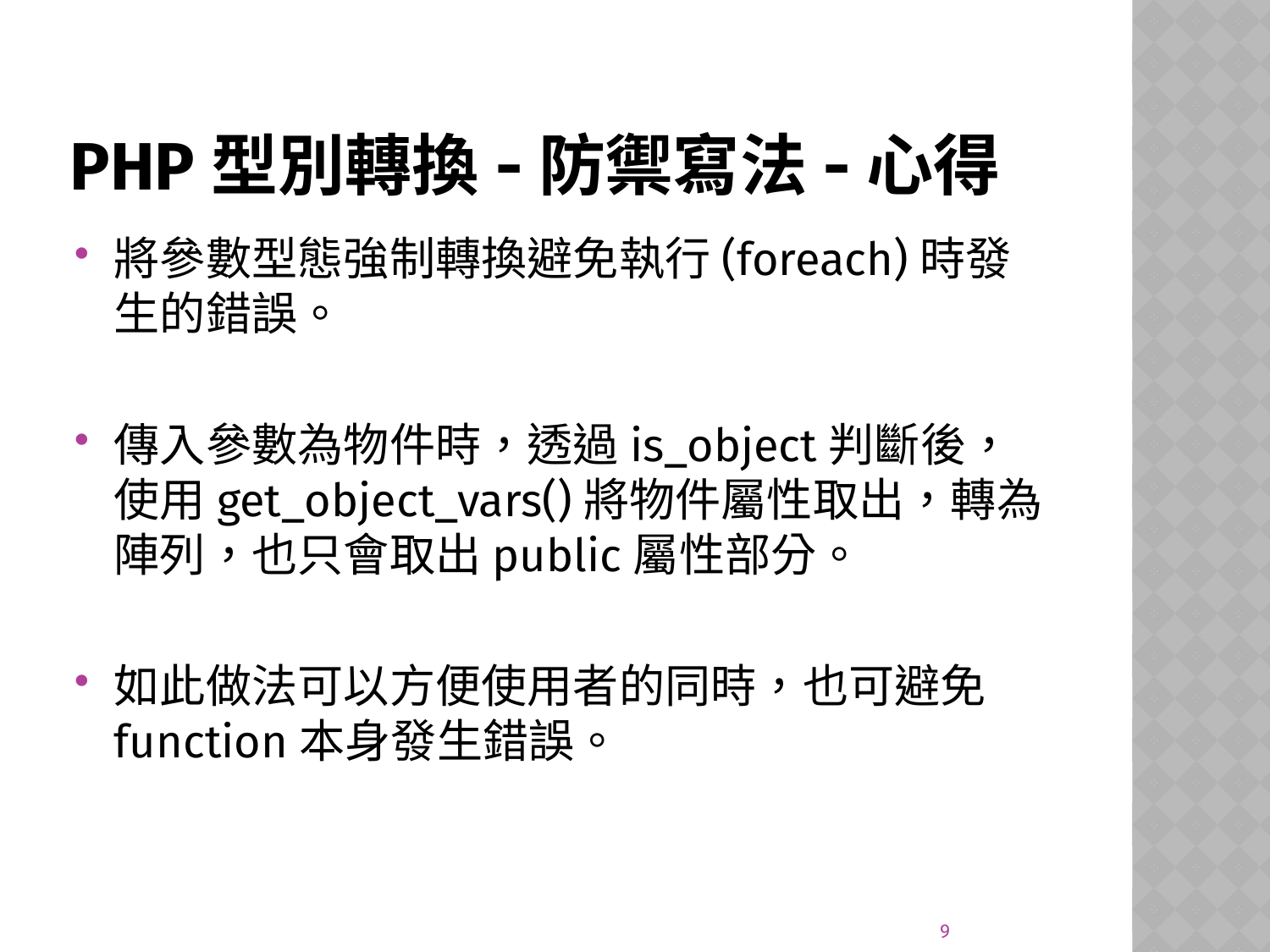

# PHP型別轉換-防禦寫法-心得
將參數型態強制轉換避免執行(foreach)時發生的錯誤。

傳入參數為物件時，透過is_object判斷後，使用get_object_vars()將物件屬性取出，轉為陣列，也只會取出public屬性部分。

如此做法可以方便使用者的同時，也可避免function本身發生錯誤。
9